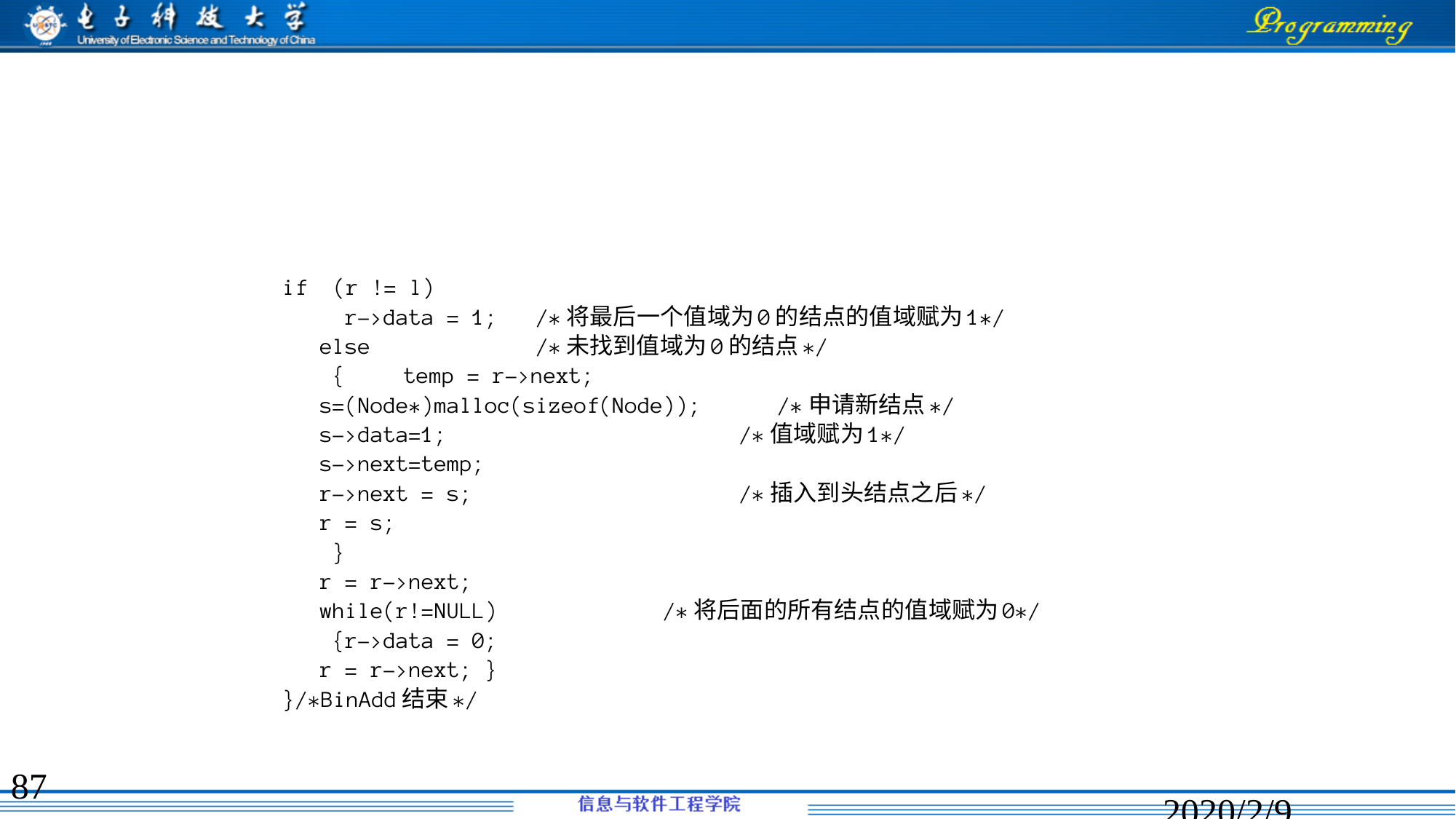

#
if  (r != l)
	  r->data = 1;   /*将最后一个值域为0的结点的值域赋为1*/
	else             /*未找到值域为0的结点*/
	 {	temp = r->next;
		s=(Node*)malloc(sizeof(Node));      /*申请新结点*/
		s->data=1;                       /*值域赋为1*/
		s->next=temp;
		r->next = s;                     /*插入到头结点之后*/
		r = s;
	 }
	r = r->next;
	while(r!=NULL)             /*将后面的所有结点的值域赋为0*/
	 {r->data = 0;
	r = r->next; }
}/*BinAdd结束*/

87
2020/2/9